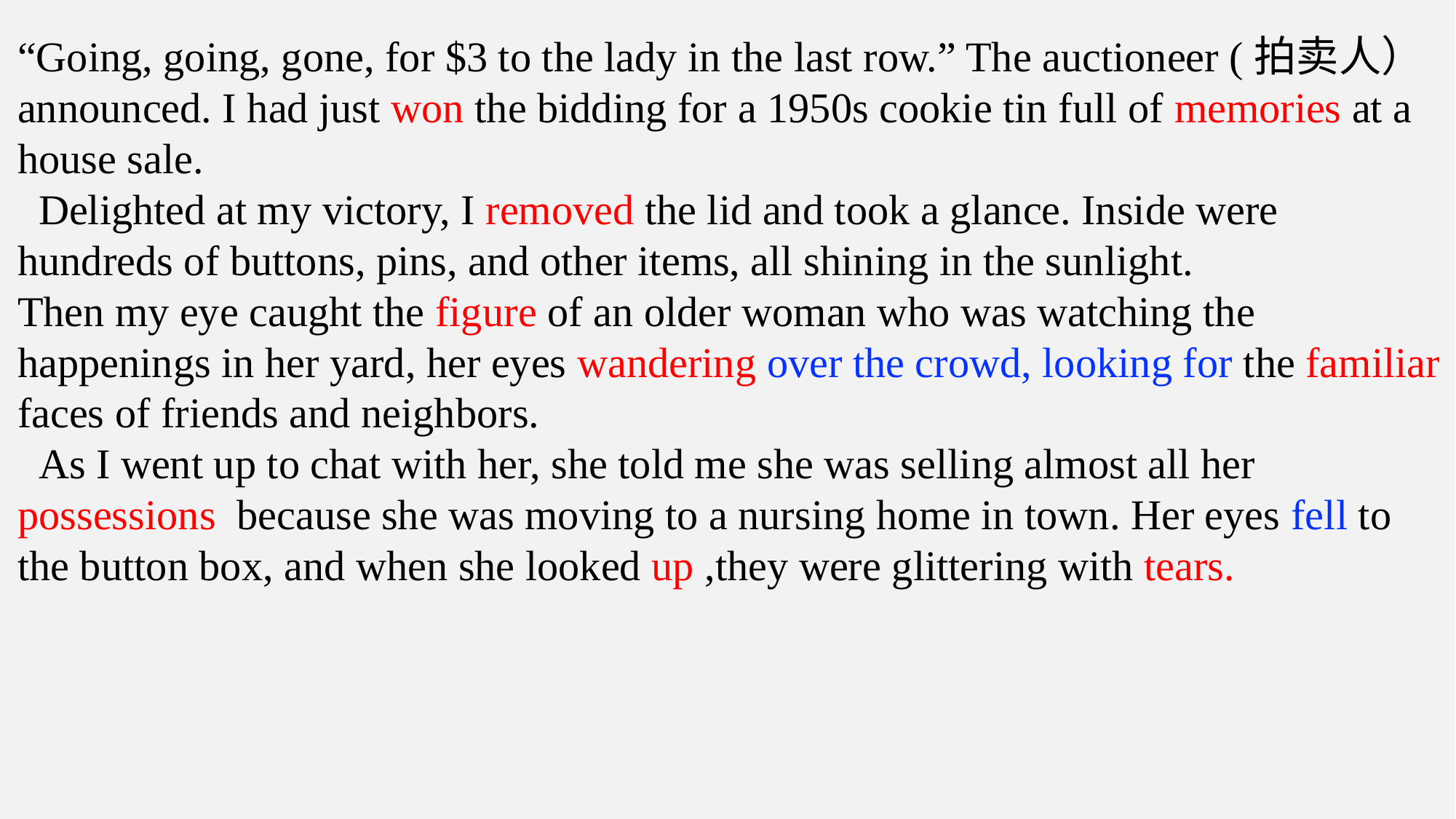

“Going, going, gone, for $3 to the lady in the last row.” The auctioneer (拍卖人） announced. I had just won the bidding for a 1950s cookie tin full of memories at a house sale.
  Delighted at my victory, I removed the lid and took a glance. Inside were hundreds of buttons, pins, and other items, all shining in the sunlight.
Then my eye caught the figure of an older woman who was watching the happenings in her yard, her eyes wandering over the crowd, looking for the familiar faces of friends and neighbors.
  As I went up to chat with her, she told me she was selling almost all her possessions  because she was moving to a nursing home in town. Her eyes fell to the button box, and when she looked up ,they were glittering with tears.